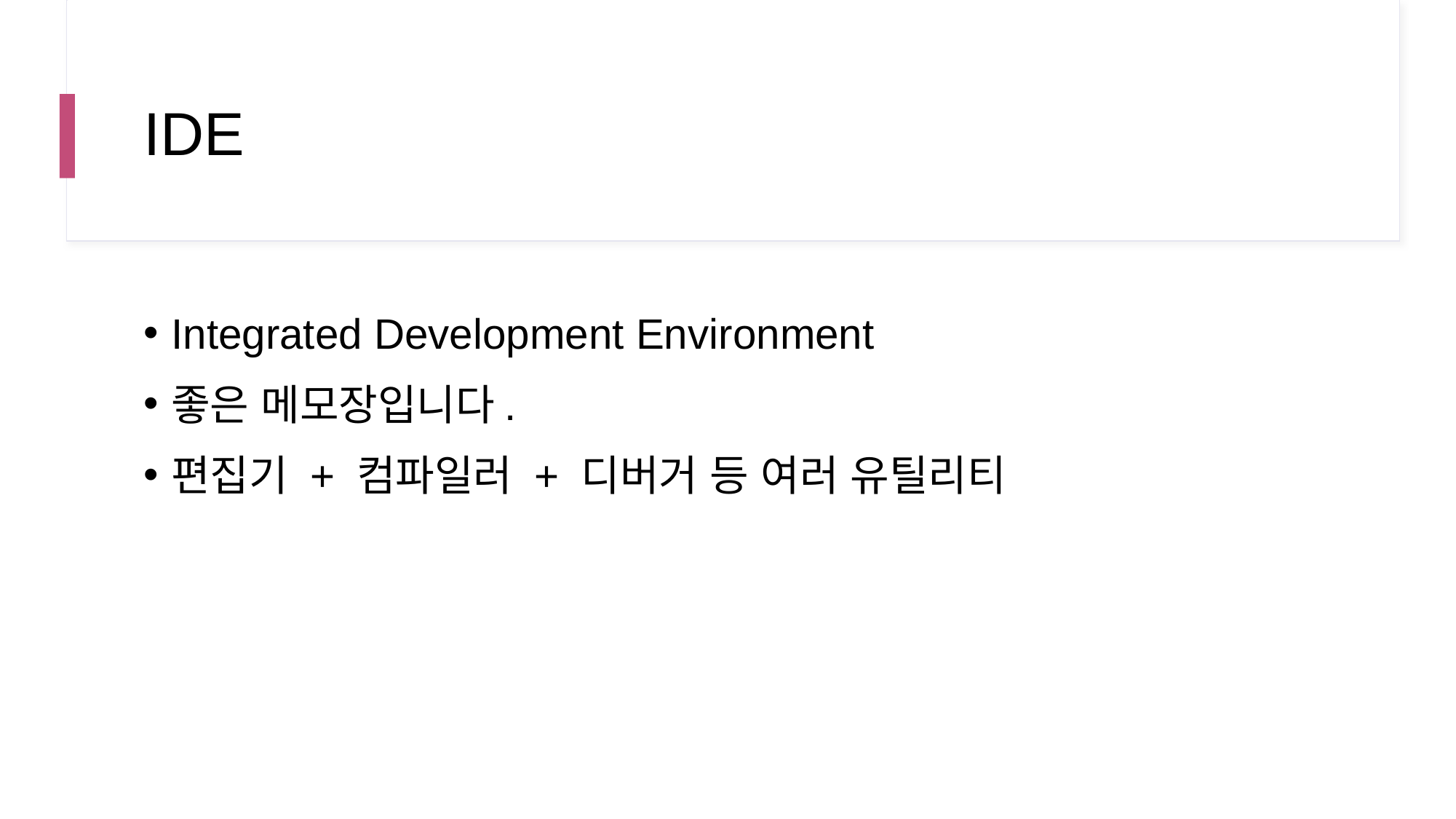

# IDE
Integrated Development Environment
좋은 메모장입니다.
편집기 + 컴파일러 + 디버거 등 여러 유틸리티